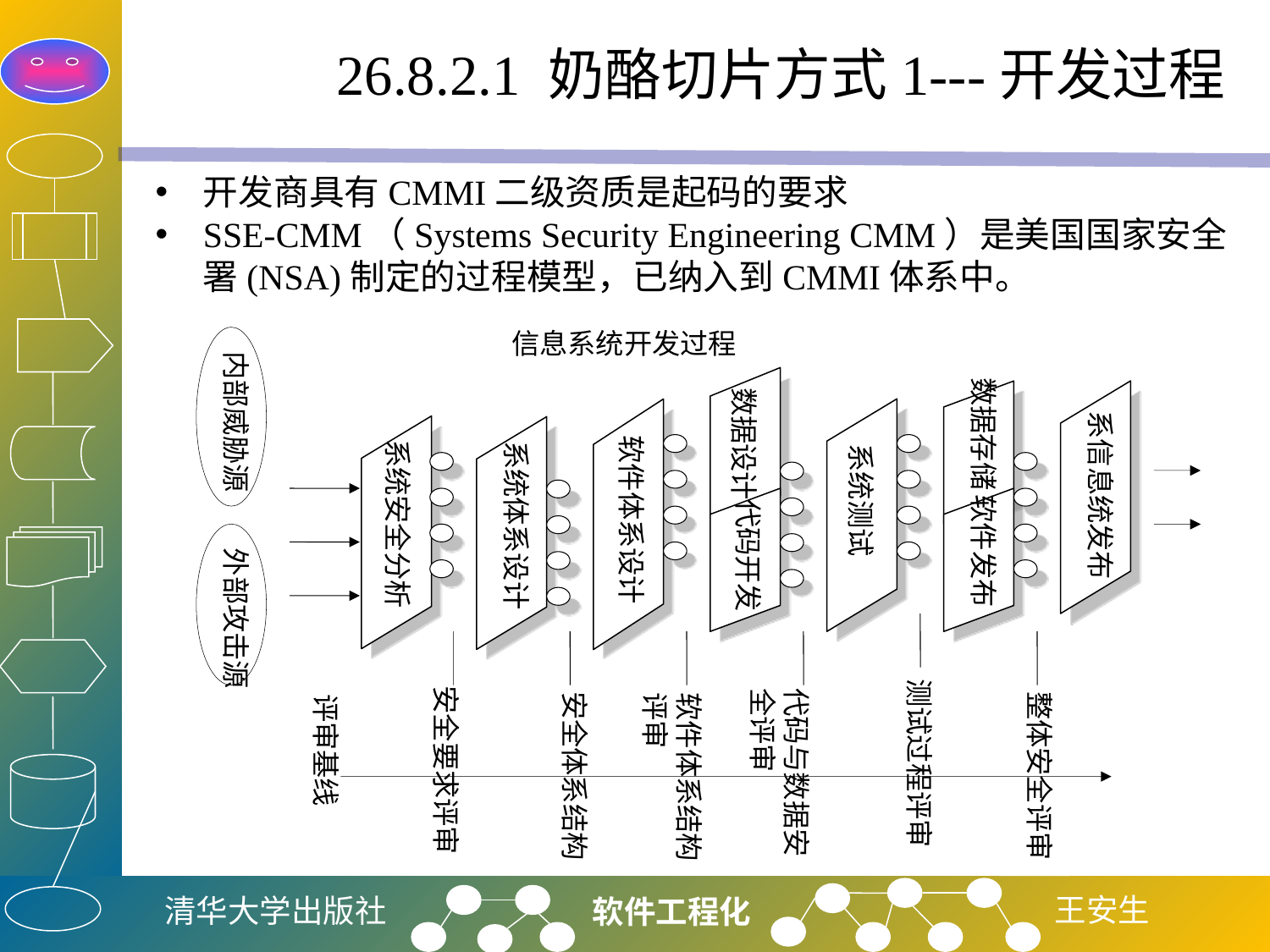

# 26.8.2.1 奶酪切片方式1---开发过程
开发商具有CMMI二级资质是起码的要求
SSE-CMM（Systems Security Engineering CMM）是美国国家安全署(NSA)制定的过程模型，已纳入到CMMI体系中。
信息系统开发过程

内部威胁源

数据设计

数据存储

系信息统发布

系统测试

软件体系设计

系统安全分析

系统体系设计

代码开发

软件发布

外部攻击源

测试过程评审
安全要求评审
代码与数据安全评审
安全体系结构
整体安全评审
软件体系结构评审
评审基线